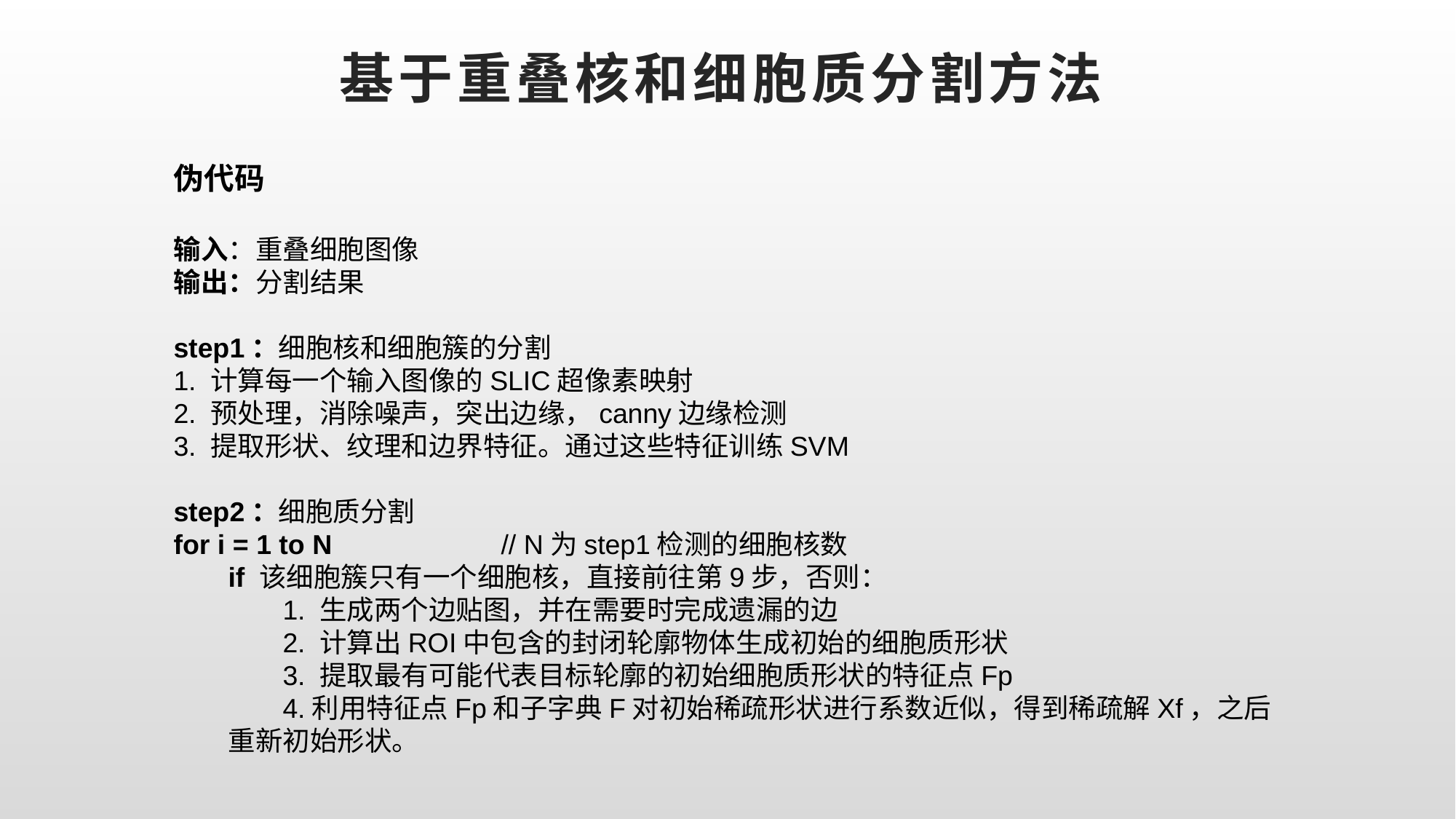

# 基于重叠核和细胞质分割方法
伪代码

输入：重叠细胞图像
输出：分割结果

step1：细胞核和细胞簇的分割
1. 计算每一个输入图像的SLIC超像素映射
2. 预处理，消除噪声，突出边缘，canny边缘检测
3. 提取形状、纹理和边界特征。通过这些特征训练SVM

step2：细胞质分割
for i = 1 to N 		// N为step1检测的细胞核数
if 该细胞簇只有一个细胞核，直接前往第9步，否则：
1. 生成两个边贴图，并在需要时完成遗漏的边
2. 计算出ROI中包含的封闭轮廓物体生成初始的细胞质形状
3. 提取最有可能代表目标轮廓的初始细胞质形状的特征点Fp
4.利用特征点Fp和子字典F对初始稀疏形状进行系数近似，得到稀疏解Xf，之后重新初始形状。